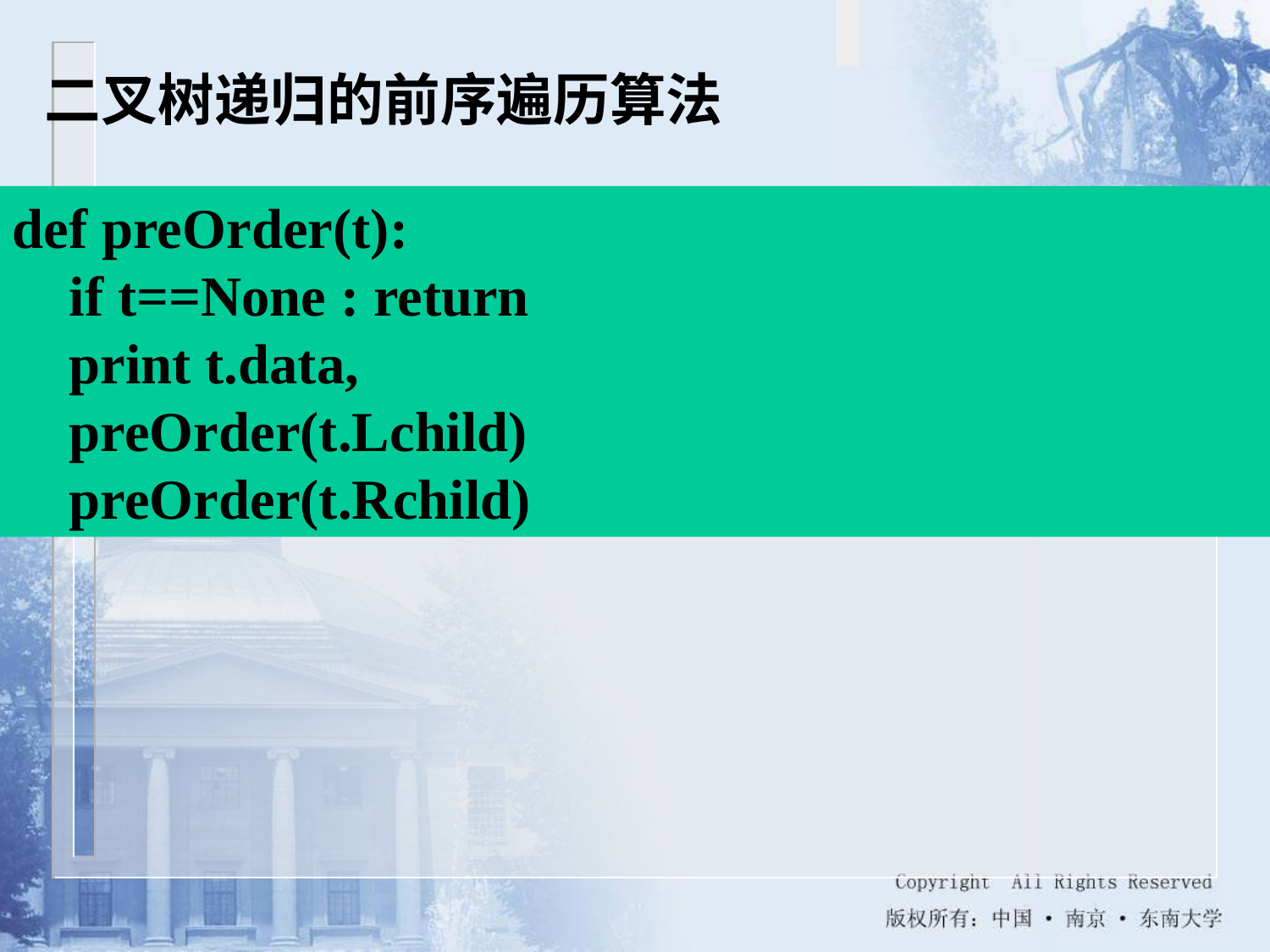

二叉树递归的前序遍历算法
def preOrder(t):
    if t==None : return
    print t.data,
    preOrder(t.Lchild)
    preOrder(t.Rchild)